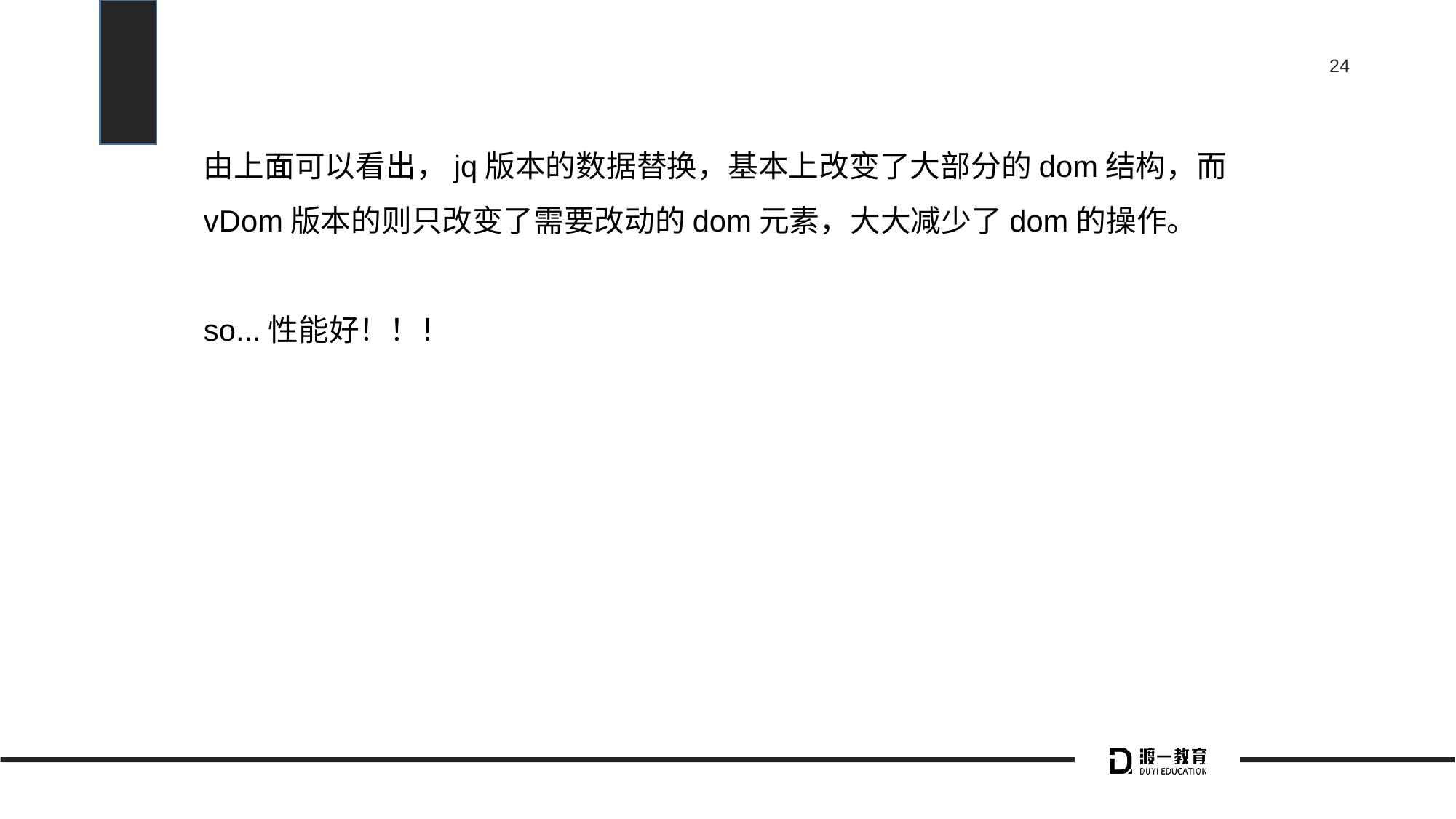

由上面可以看出，jq版本的数据替换，基本上改变了大部分的dom结构，而vDom版本的则只改变了需要改动的dom元素，大大减少了dom的操作。

so...性能好！！！